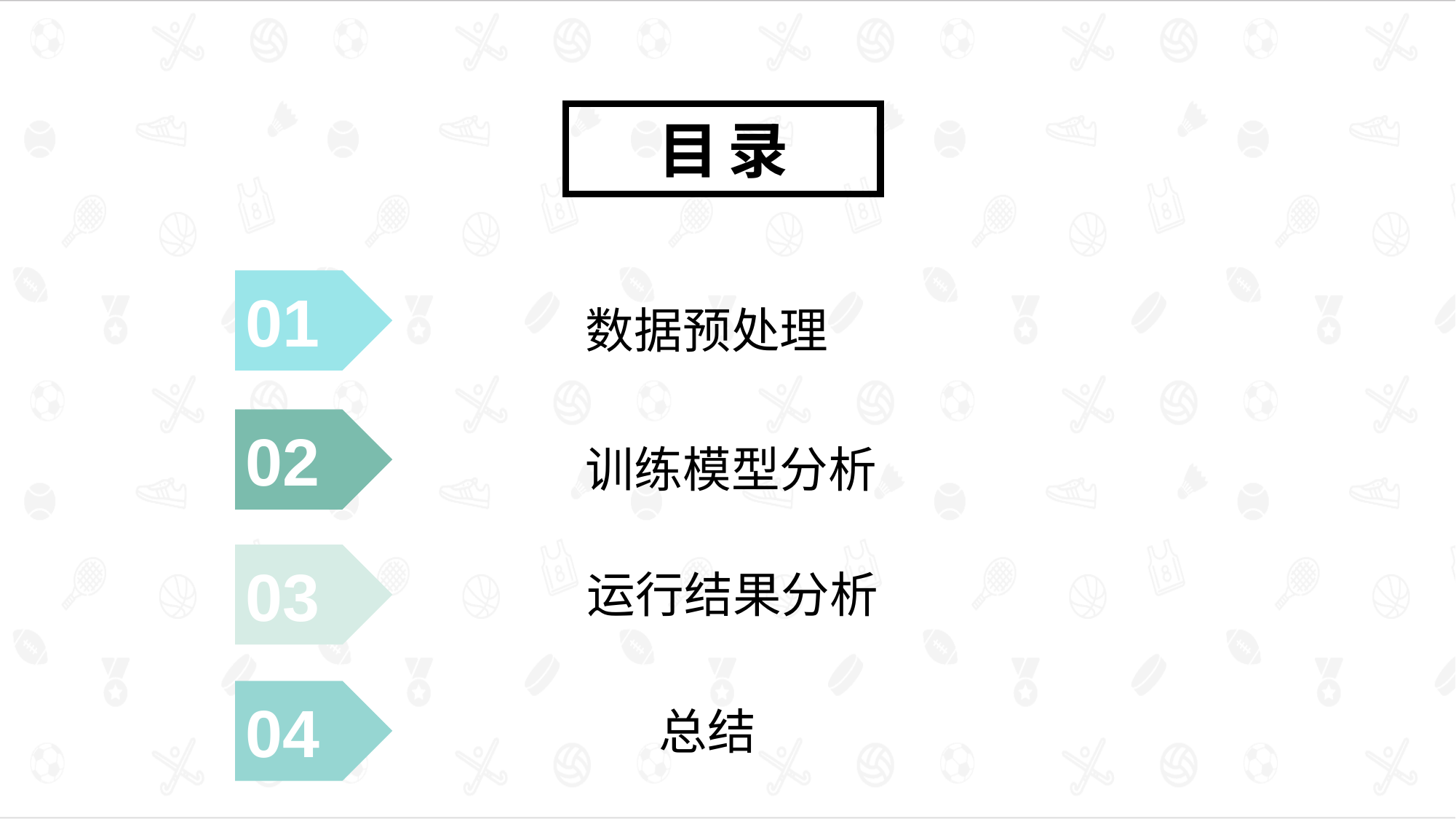

目录
01
数据预处理
02
训练模型分析
03
运行结果分析
04
总结